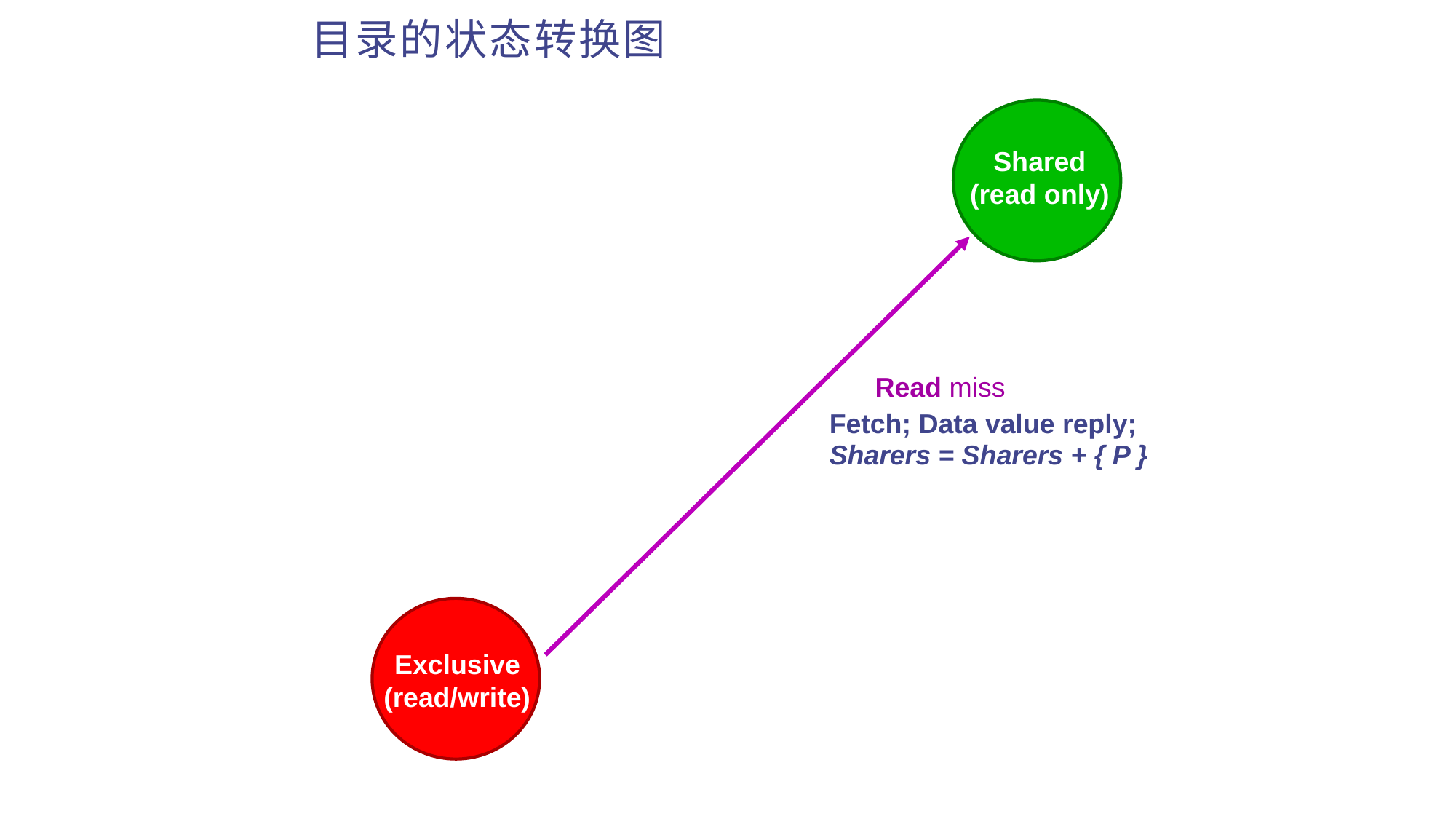

# 目录的状态转换图

Shared
(read only)

      Read miss
Fetch; Data value reply;
Sharers = Sharers + { P }

Exclusive
(read/write)